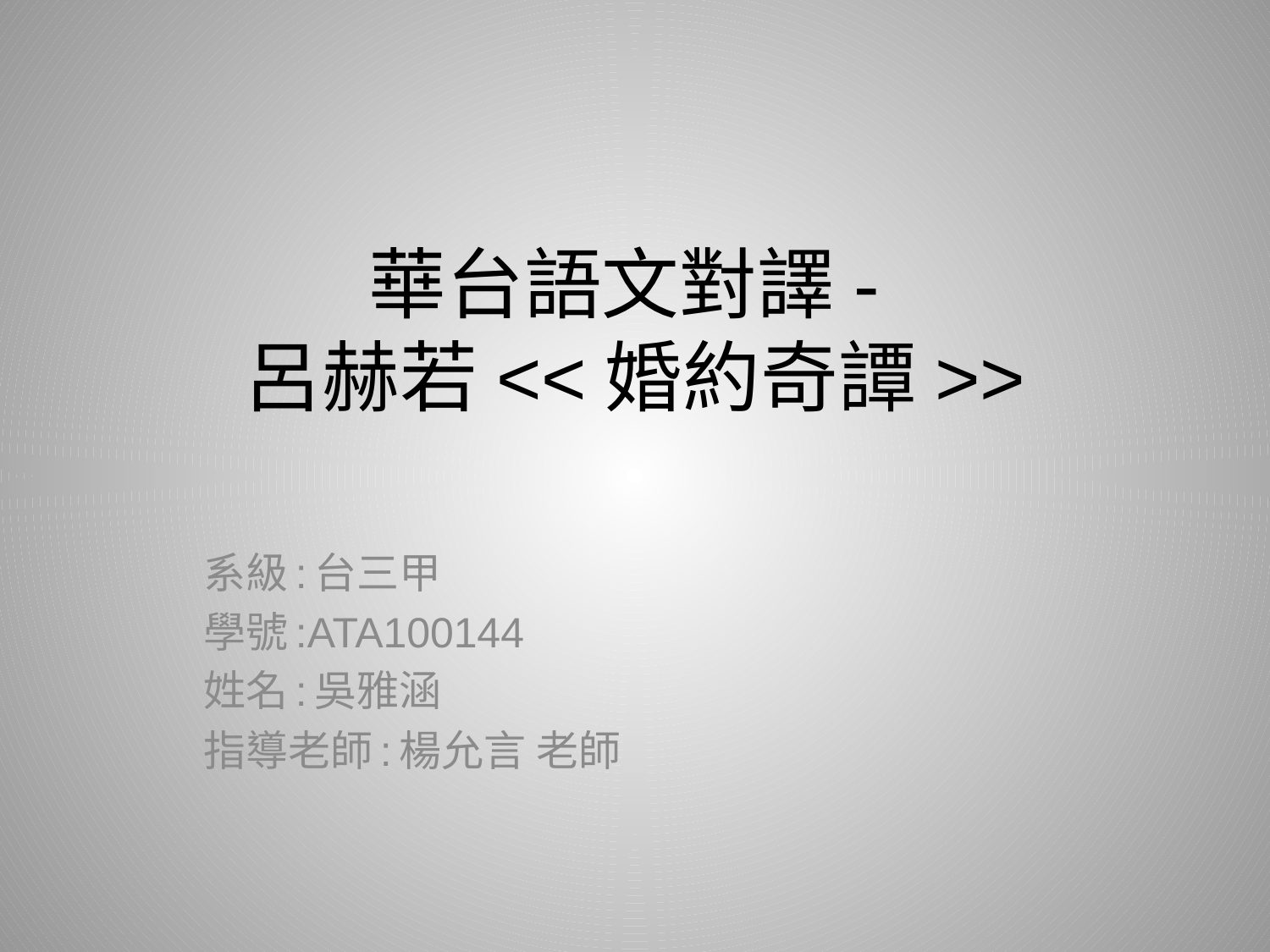

# 華台語文對譯- 呂赫若<<婚約奇譚>>
系級:台三甲
學號:ATA100144
姓名:吳雅涵
指導老師:楊允言 老師